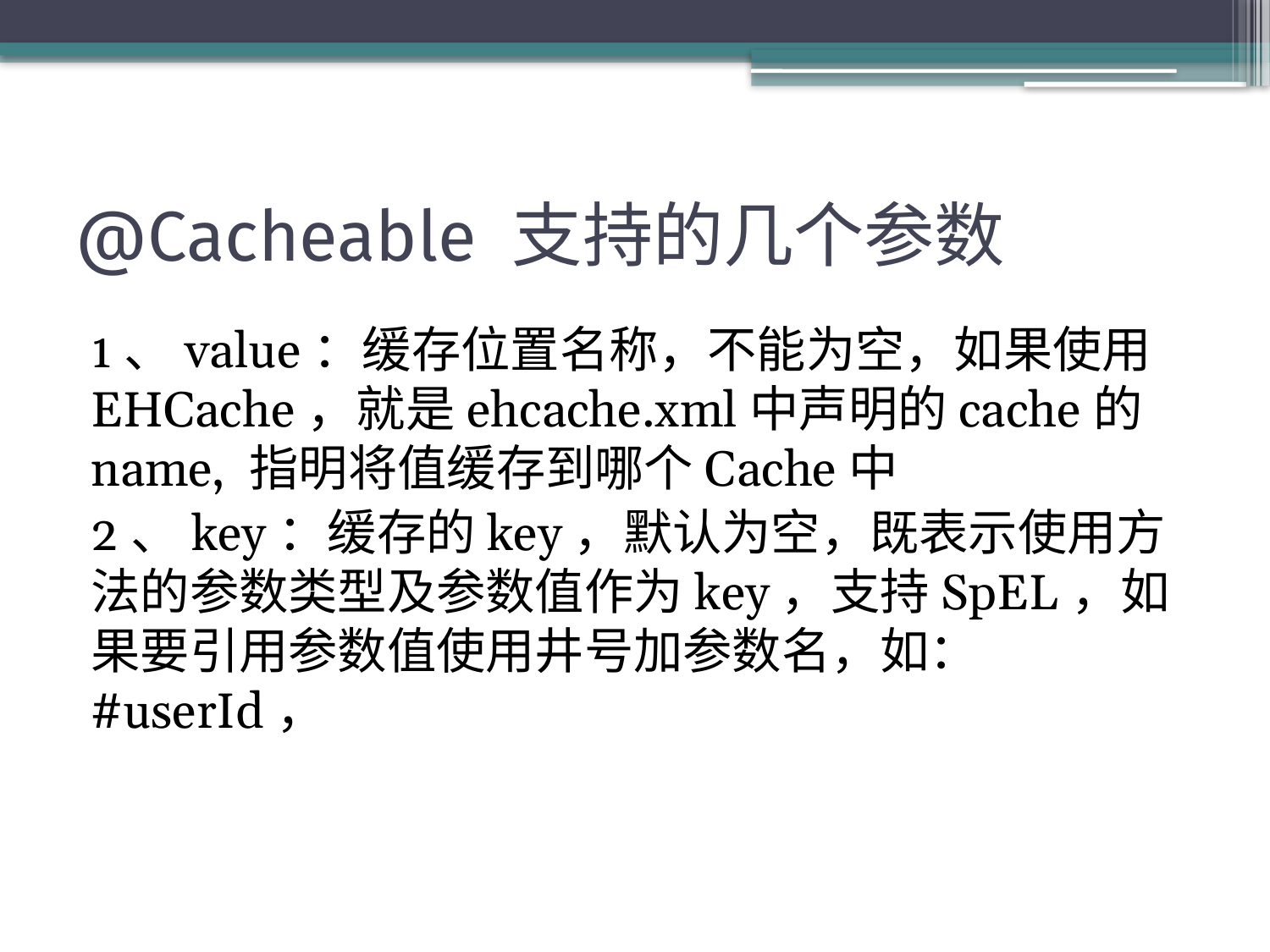

# @Cacheable 支持的几个参数
1、value：缓存位置名称，不能为空，如果使用EHCache，就是ehcache.xml中声明的cache的name, 指明将值缓存到哪个Cache中
2、key：缓存的key，默认为空，既表示使用方法的参数类型及参数值作为key，支持SpEL，如果要引用参数值使用井号加参数名，如：#userId，